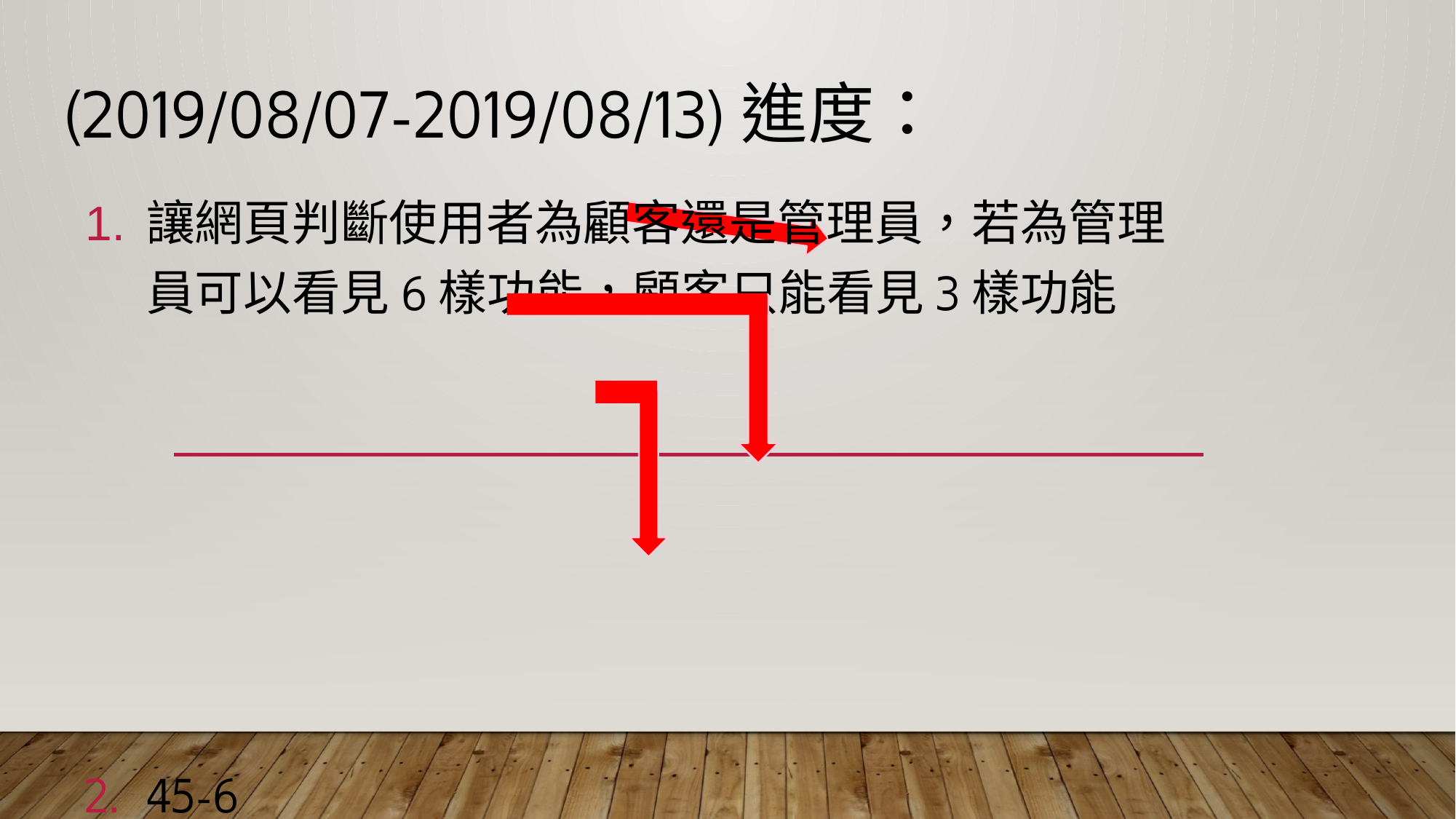

# (2019/08/07-2019/08/13)進度：

讓網頁判斷使用者為顧客還是管理員，若為管理員可以看見6樣功能，顧客只能看見3樣功能

45-6